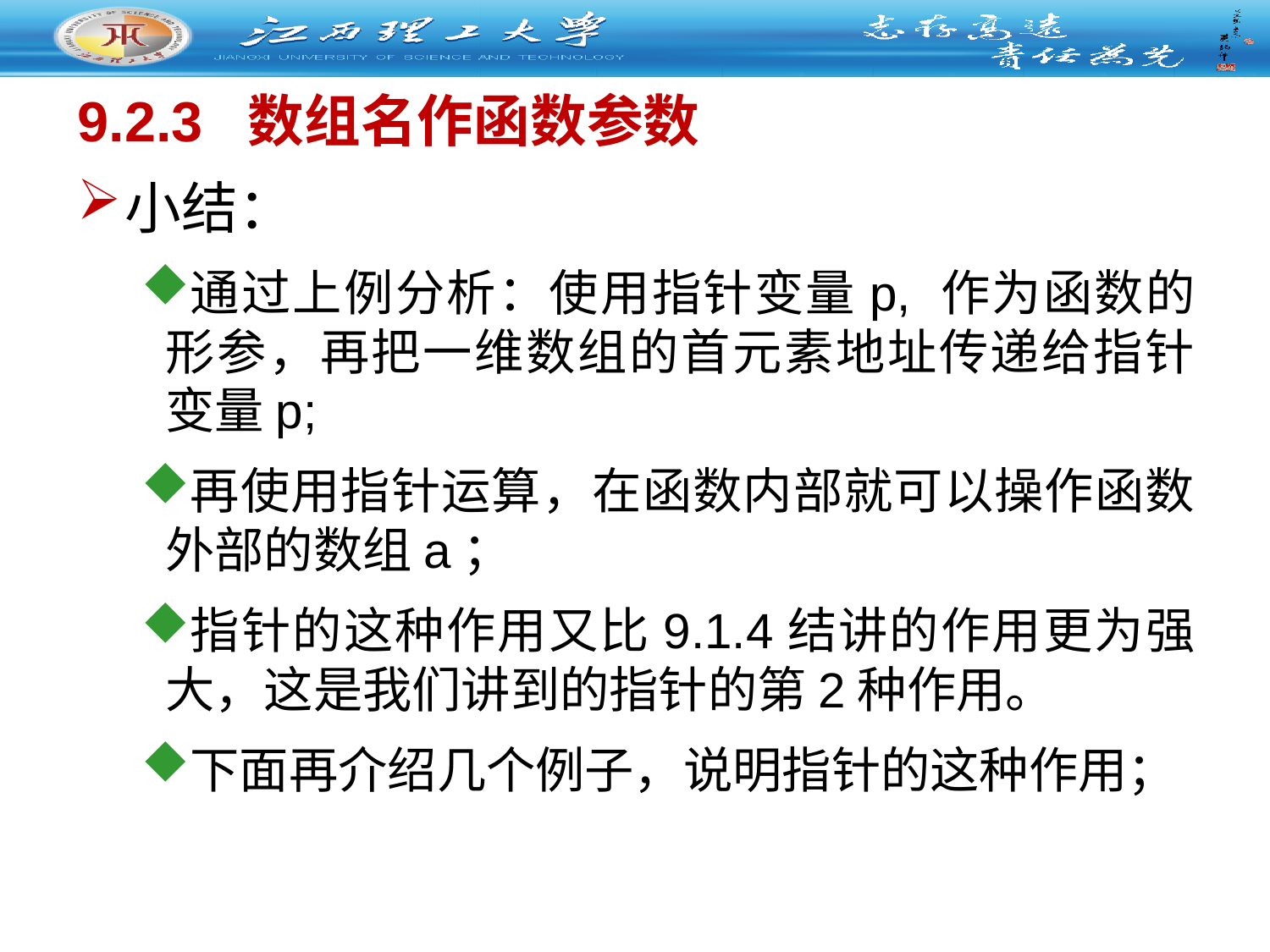

# 9.2.3  数组名作函数参数
小结：
通过上例分析：使用指针变量p, 作为函数的形参，再把一维数组的首元素地址传递给指针变量p;
再使用指针运算，在函数内部就可以操作函数外部的数组a；
指针的这种作用又比9.1.4结讲的作用更为强大，这是我们讲到的指针的第2种作用。
下面再介绍几个例子，说明指针的这种作用；